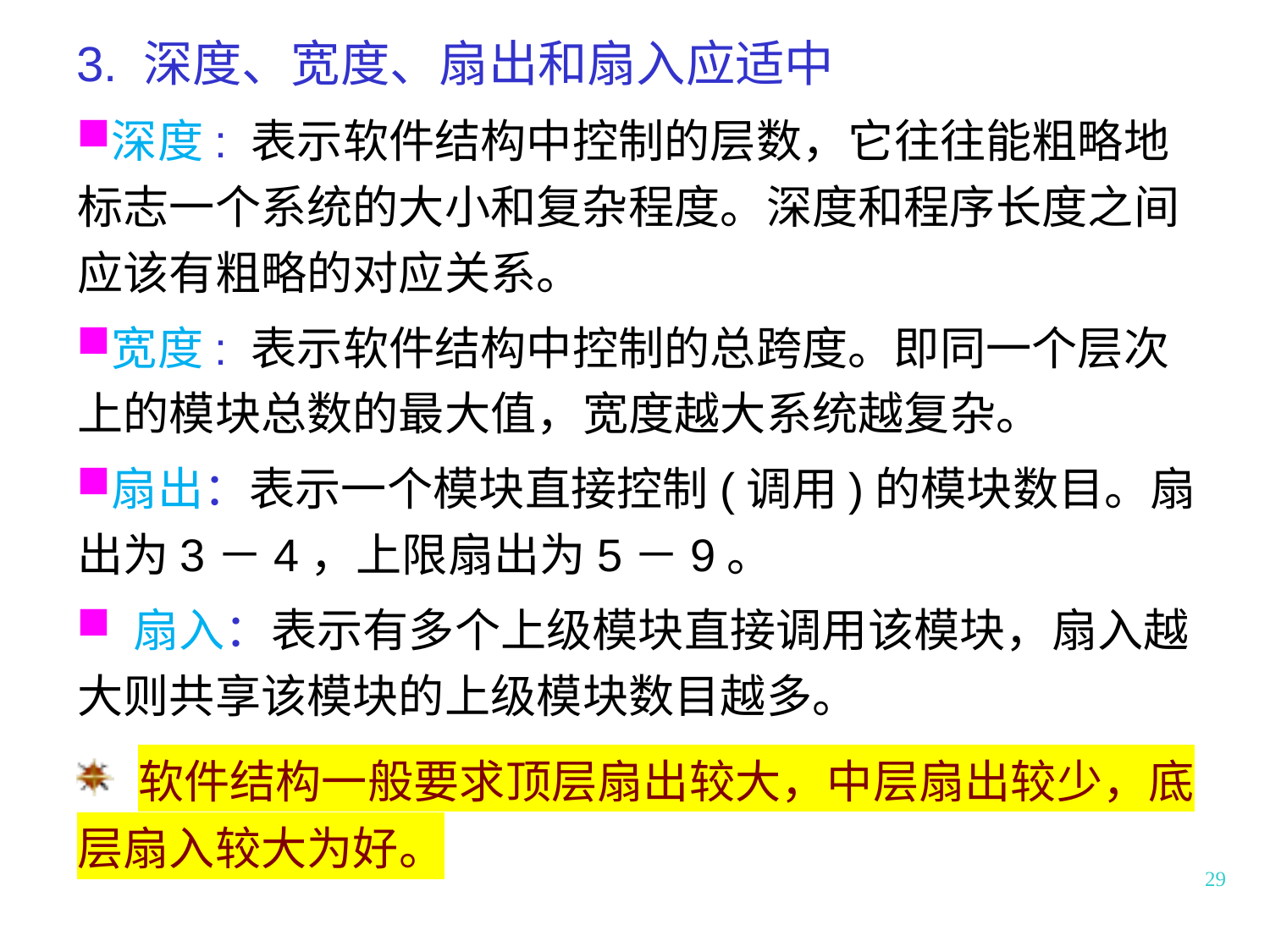

3. 深度、宽度、扇出和扇入应适中
深度: 表示软件结构中控制的层数，它往往能粗略地标志一个系统的大小和复杂程度。深度和程序长度之间应该有粗略的对应关系。
宽度: 表示软件结构中控制的总跨度。即同一个层次上的模块总数的最大值，宽度越大系统越复杂。
扇出：表示一个模块直接控制(调用)的模块数目。扇出为3－4，上限扇出为5－9。
 扇入：表示有多个上级模块直接调用该模块，扇入越大则共享该模块的上级模块数目越多。
 软件结构一般要求顶层扇出较大，中层扇出较少，底层扇入较大为好。
29